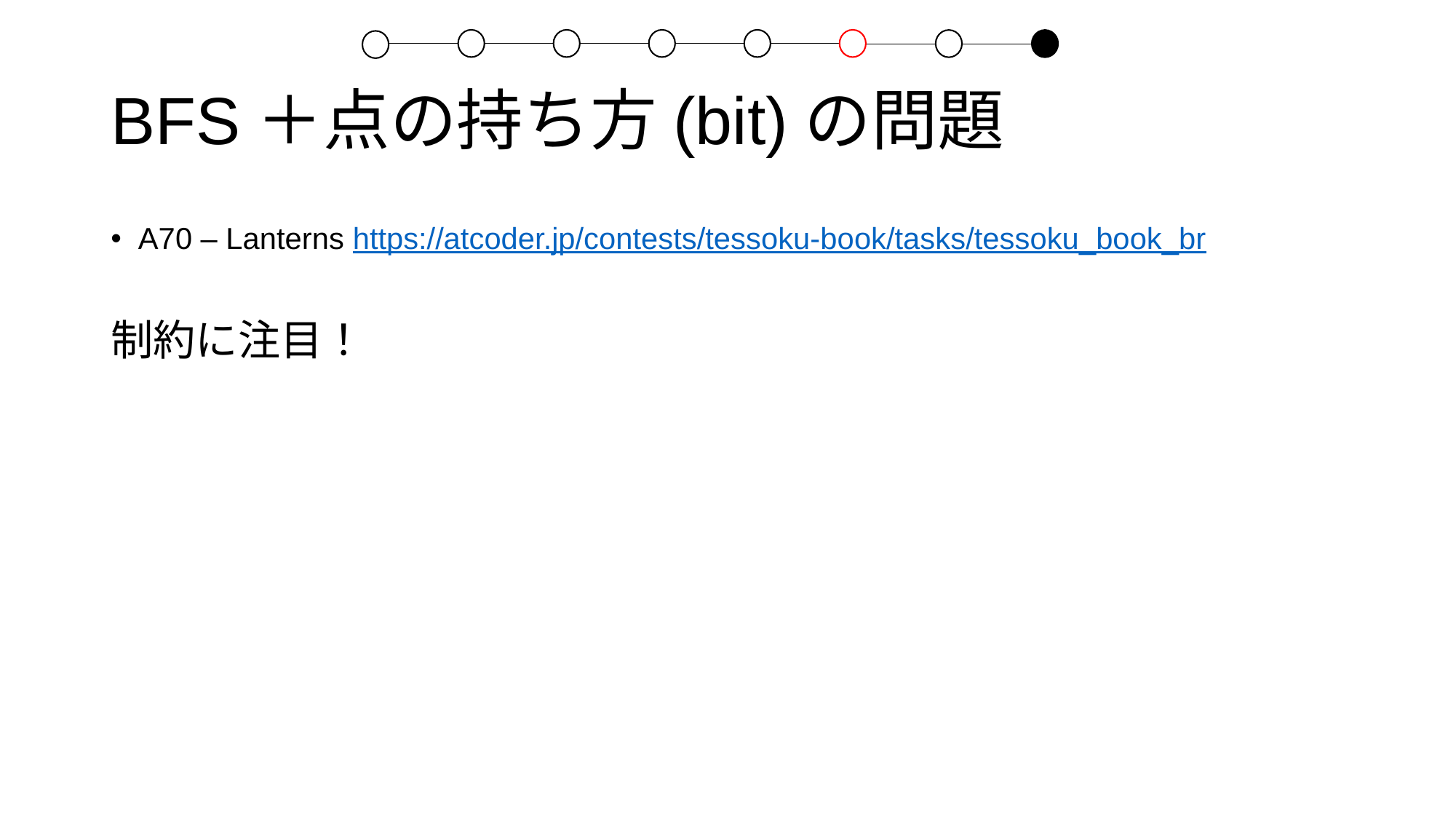

# BFS＋点の持ち方(bit)の問題
A70 ‒ Lanterns https://atcoder.jp/contests/tessoku-book/tasks/tessoku_book_br

制約に注目！